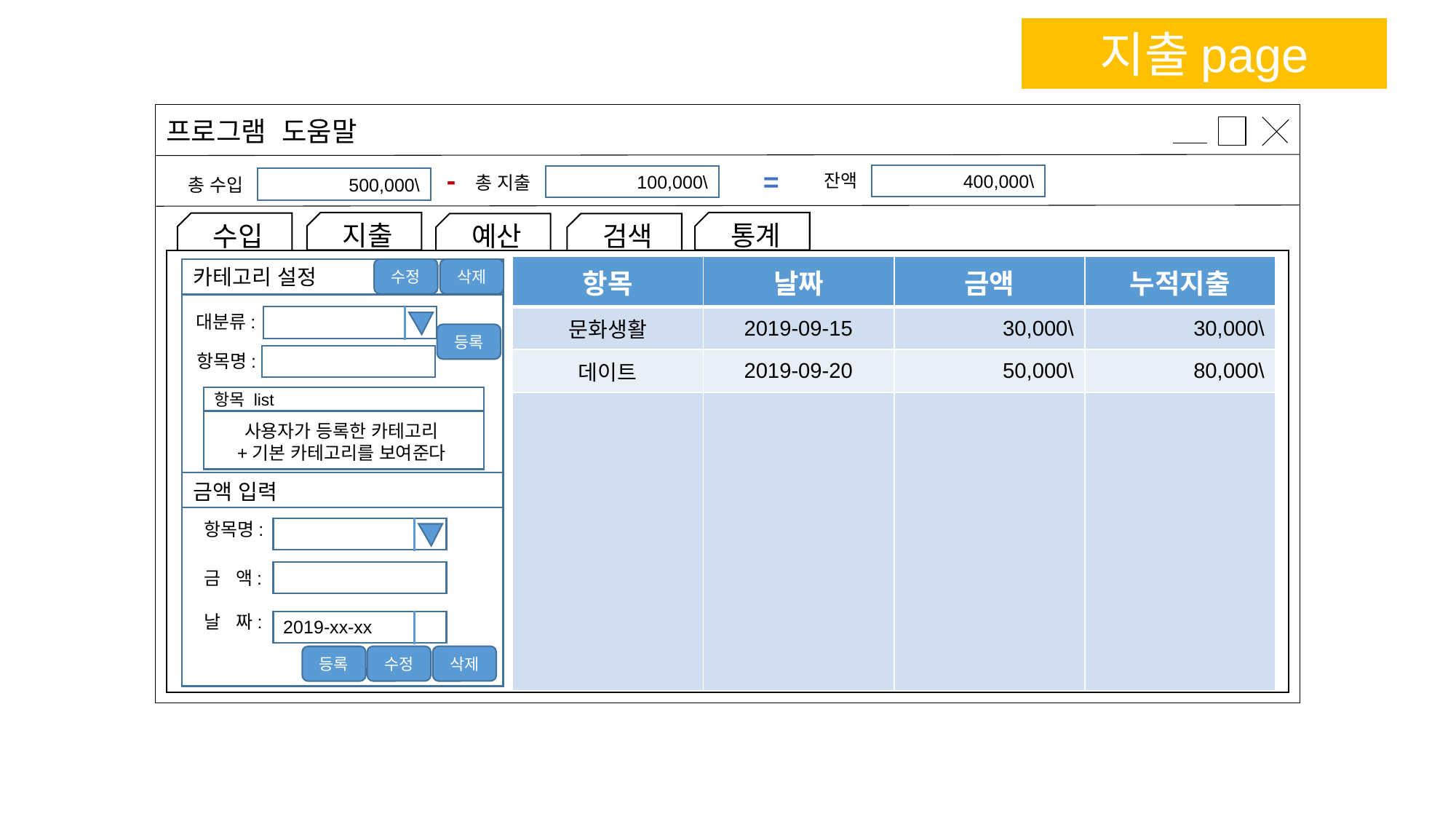

지출page
| 항목 | 날짜 | 금액 | 누적지출 |
| --- | --- | --- | --- |
| 문화생활 | 2019-09-15 | 30,000\ | 30,000\ |
| 데이트 | 2019-09-20 | 50,000\ | 80,000\ |
|  |  |  |  |
카테고리 설정
삭제
수정

대분류:

등록
항목명:

항목 list

사용자가 등록한 카테고리
+기본 카테고리를 보여준다
금액 입력

항목명:

금   액:
날   짜:
2019-xx-xx

수정
삭제
등록